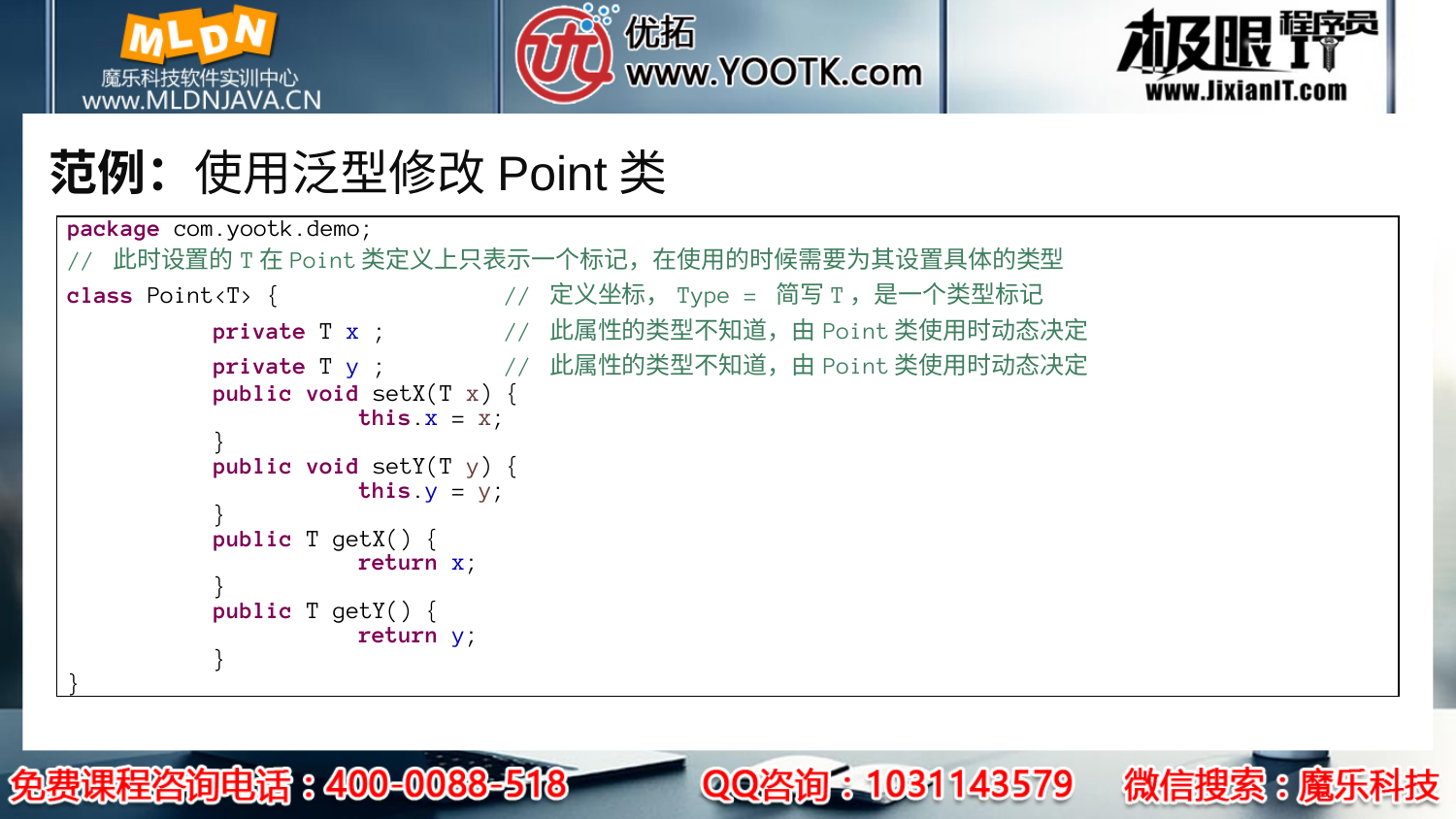

# 范例：使用泛型修改Point类
| package com.yootk.demo; // 此时设置的T在Point类定义上只表示一个标记，在使用的时候需要为其设置具体的类型 class Point<T> { // 定义坐标，Type = 简写T，是一个类型标记 private T x ; // 此属性的类型不知道，由Point类使用时动态决定 private T y ; // 此属性的类型不知道，由Point类使用时动态决定 public void setX(T x) { this.x = x; } public void setY(T y) { this.y = y; } public T getX() { return x; } public T getY() { return y; } } |
| --- |